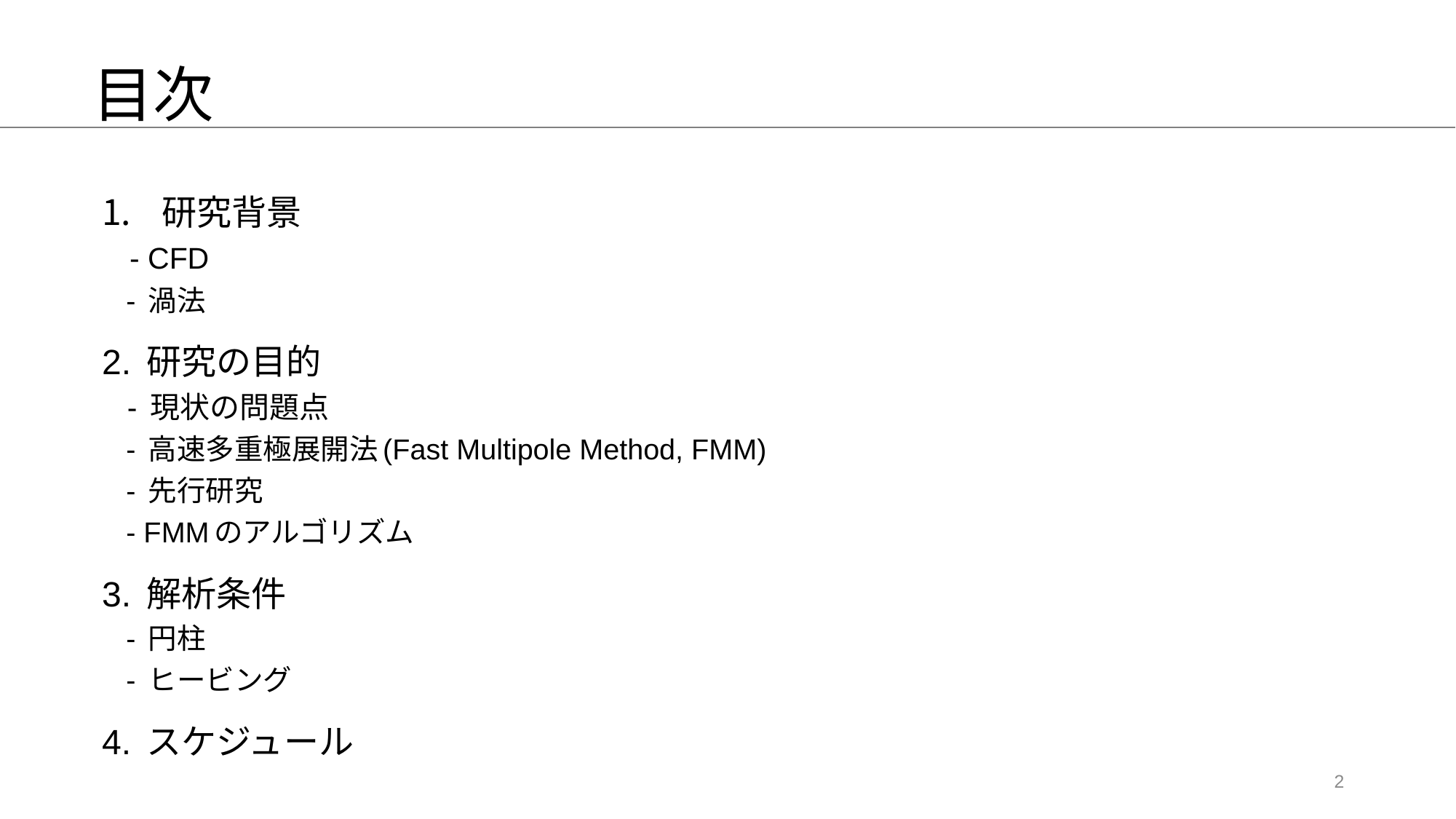

# 目次
研究背景
    - CFD
   - 渦法

2. 研究の目的
   - 現状の問題点
   - 高速多重極展開法(Fast Multipole Method, FMM)
   - 先行研究
   - FMMのアルゴリズム

3. 解析条件
   - 円柱
   - ヒービング

4. スケジュール
2